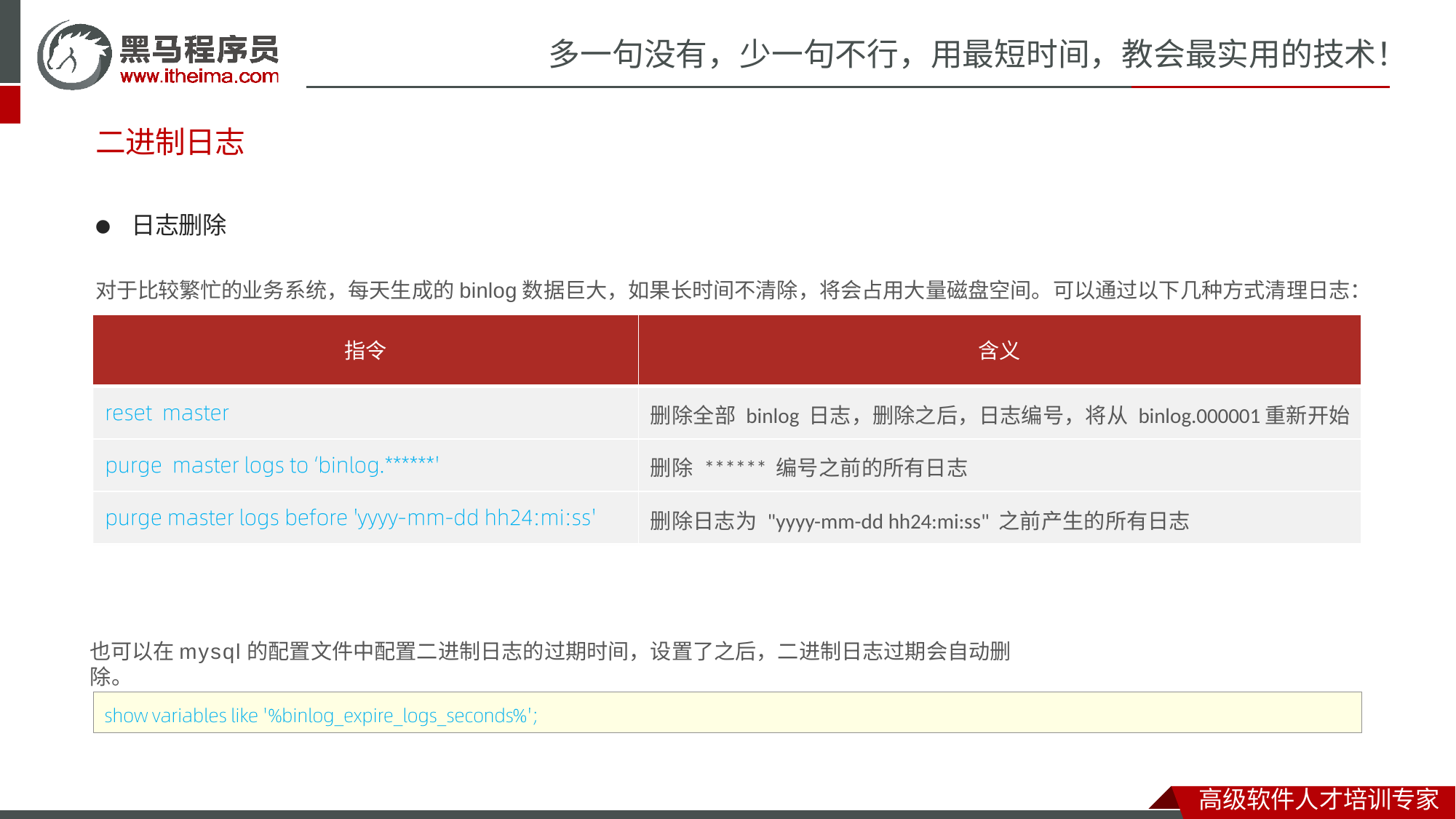

# 多一句没有，少一句不行，用最短时间，教会最实用的技术！

二进制日志

⚫	日志删除

对于比较繁忙的业务系统，每天生成的binlog数据巨大，如果长时间不清除，将会占用大量磁盘空间。可以通过以下几种方式清理日志：
| 指令 | 含义 |
| --- | --- |
|  | 删除全部binlog 日志，删除之后，日志编号，将从binlog.000001重新开始 |
|  | 删除 \*\*\*\*\*\* 编号之前的所有日志 |
|  | 删除日志为"yyyy-mm-dd hh24:mi:ss" 之前产生的所有日志 |

也可以在mysql的配置文件中配置二进制日志的过期时间，设置了之后，二进制日志过期会自动删除。

高级软件人才培训专家